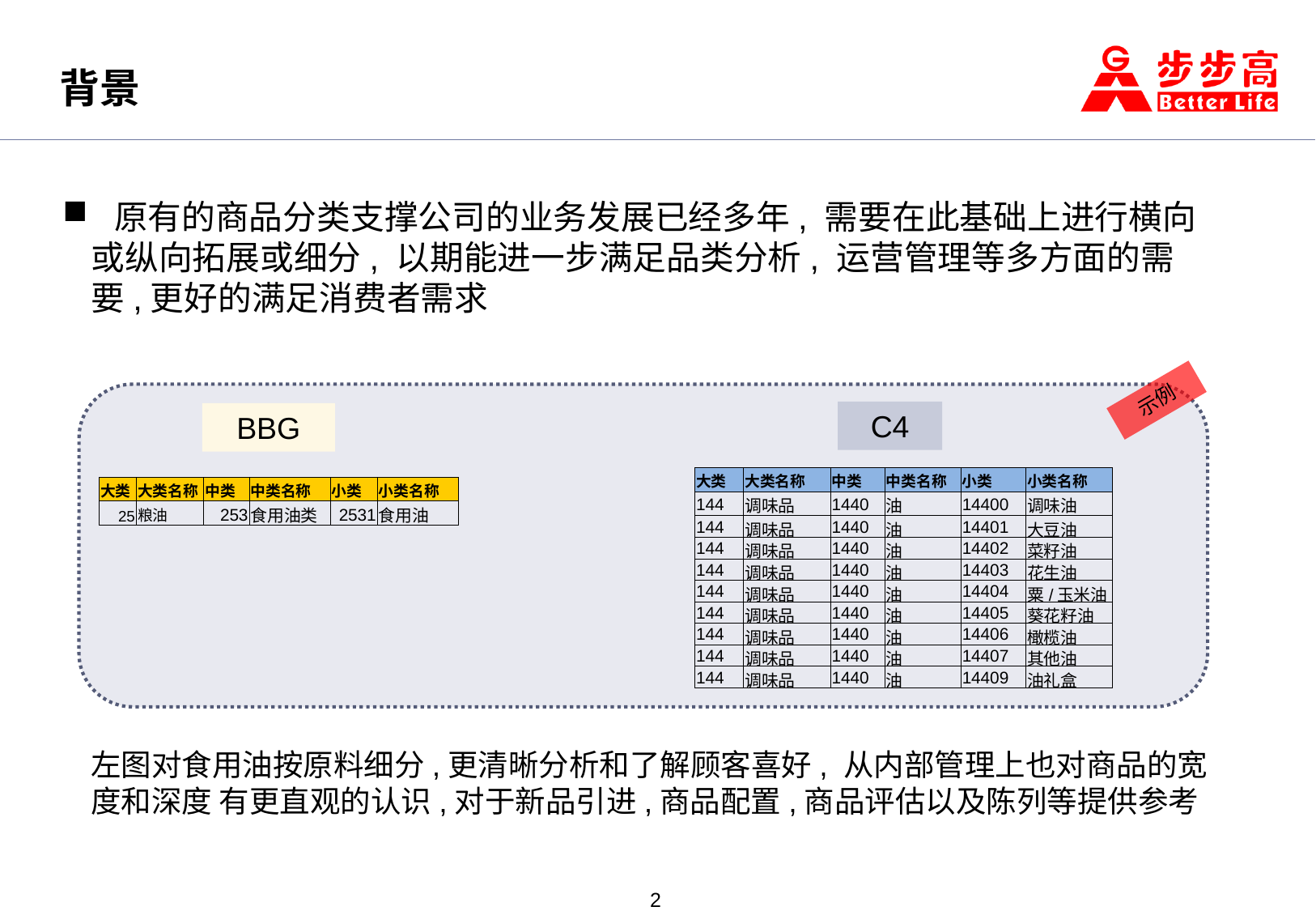

背景
  原有的商品分类支撑公司的业务发展已经多年, 需要在此基础上进行横向或纵向拓展或细分, 以期能进一步满足品类分析, 运营管理等多方面的需要,更好的满足消费者需求
示例

C4
BBG
| 大类 | 大类名称 | 中类 | 中类名称 | 小类 | 小类名称 |
| --- | --- | --- | --- | --- | --- |
| 144 | 调味品 | 1440 | 油 | 14400 | 调味油 |
| 144 | 调味品 | 1440 | 油 | 14401 | 大豆油 |
| 144 | 调味品 | 1440 | 油 | 14402 | 菜籽油 |
| 144 | 调味品 | 1440 | 油 | 14403 | 花生油 |
| 144 | 调味品 | 1440 | 油 | 14404 | 粟/玉米油 |
| 144 | 调味品 | 1440 | 油 | 14405 | 葵花籽油 |
| 144 | 调味品 | 1440 | 油 | 14406 | 橄榄油 |
| 144 | 调味品 | 1440 | 油 | 14407 | 其他油 |
| 144 | 调味品 | 1440 | 油 | 14409 | 油礼盒 |
| 大类 | 大类名称 | 中类 | 中类名称 | 小类 | 小类名称 |
| --- | --- | --- | --- | --- | --- |
| 25 | 粮油 | 253 | 食用油类 | 2531 | 食用油 |
左图对食用油按原料细分,更清晰分析和了解顾客喜好, 从内部管理上也对商品的宽度和深度 有更直观的认识,对于新品引进,商品配置,商品评估以及陈列等提供参考